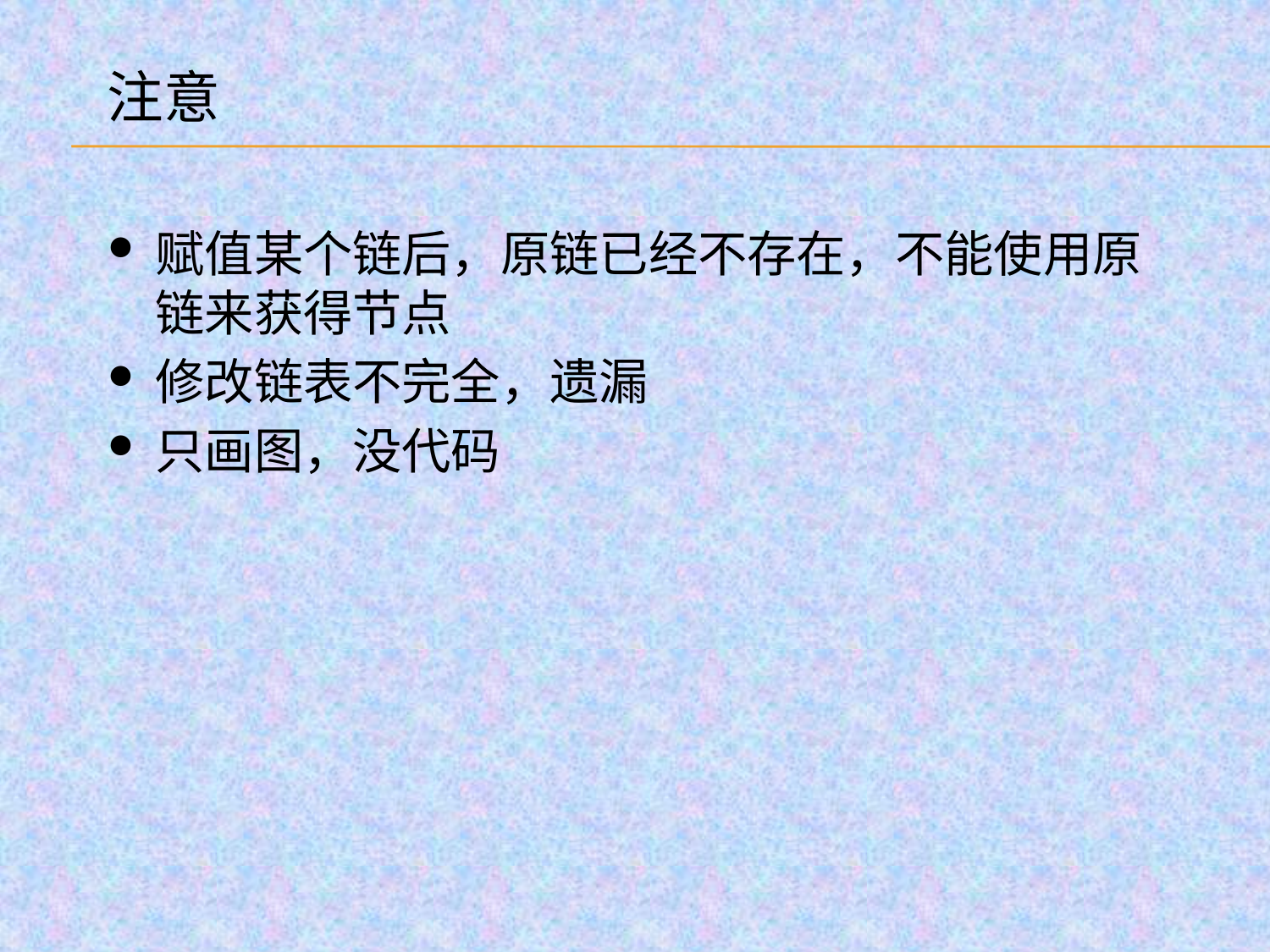

注意
赋值某个链后，原链已经不存在，不能使用原链来获得节点
修改链表不完全，遗漏
只画图，没代码